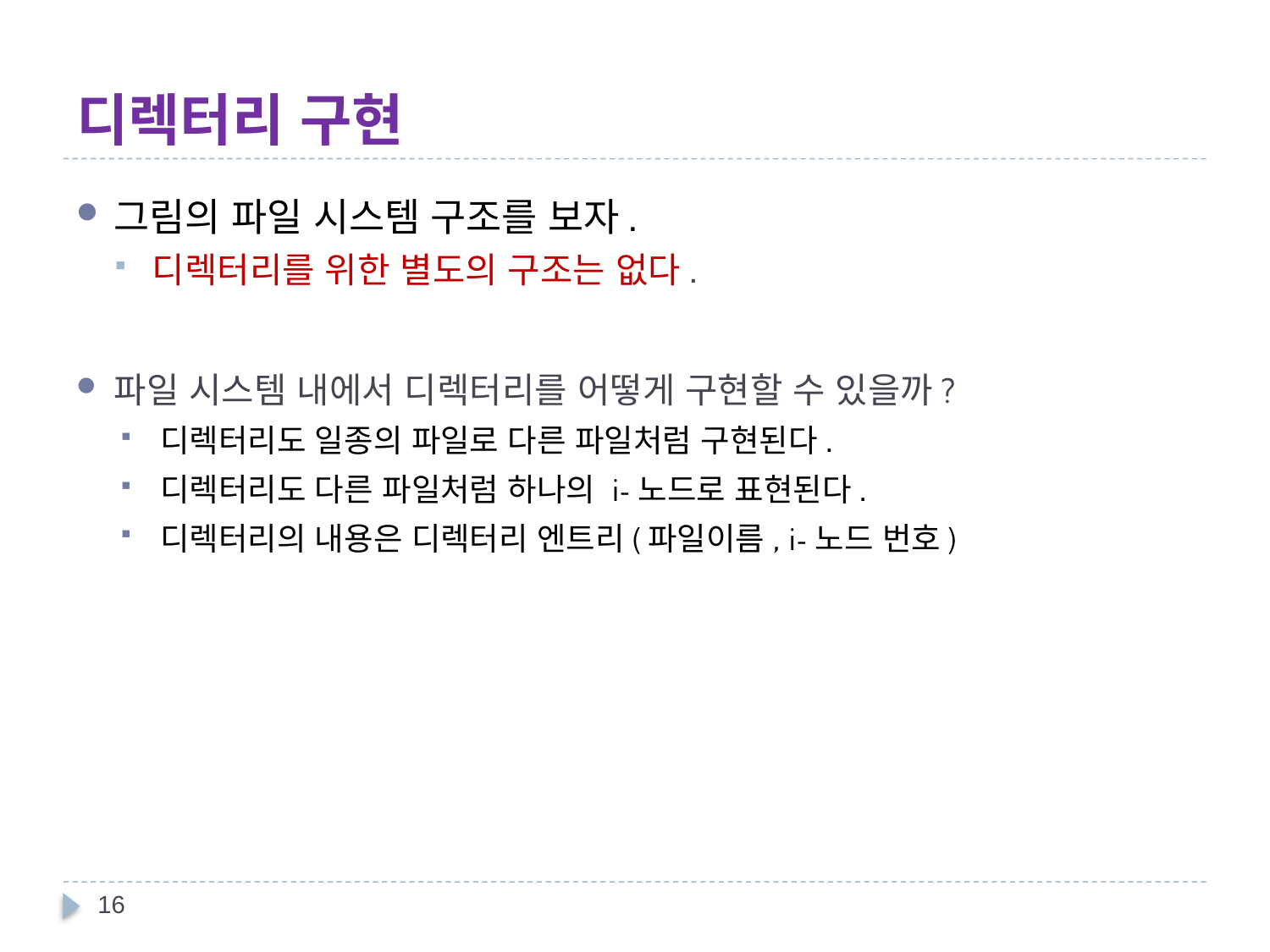

# 디렉터리 구현
그림의 파일 시스템 구조를 보자.
디렉터리를 위한 별도의 구조는 없다.

파일 시스템 내에서 디렉터리를 어떻게 구현할 수 있을까?
디렉터리도 일종의 파일로 다른 파일처럼 구현된다.
디렉터리도 다른 파일처럼 하나의 i-노드로 표현된다.
디렉터리의 내용은 디렉터리 엔트리(파일이름, i-노드 번호)
16